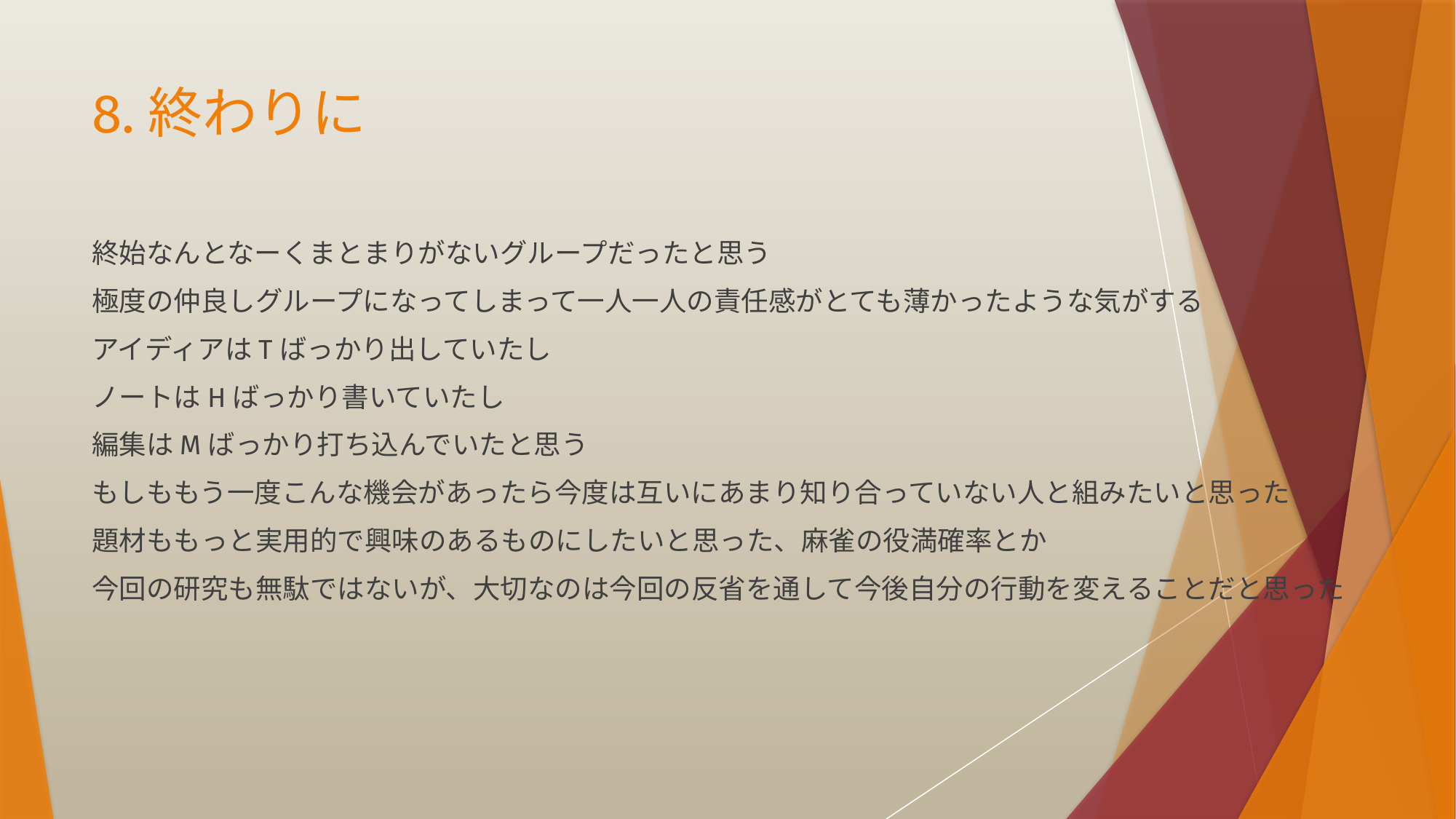

# 8.終わりに
終始なんとなーくまとまりがないグループだったと思う
極度の仲良しグループになってしまって一人一人の責任感がとても薄かったような気がする
アイディアはTばっかり出していたし
ノートはHばっかり書いていたし
編集はMばっかり打ち込んでいたと思う
もしももう一度こんな機会があったら今度は互いにあまり知り合っていない人と組みたいと思った
題材ももっと実用的で興味のあるものにしたいと思った、麻雀の役満確率とか
今回の研究も無駄ではないが、大切なのは今回の反省を通して今後自分の行動を変えることだと思った